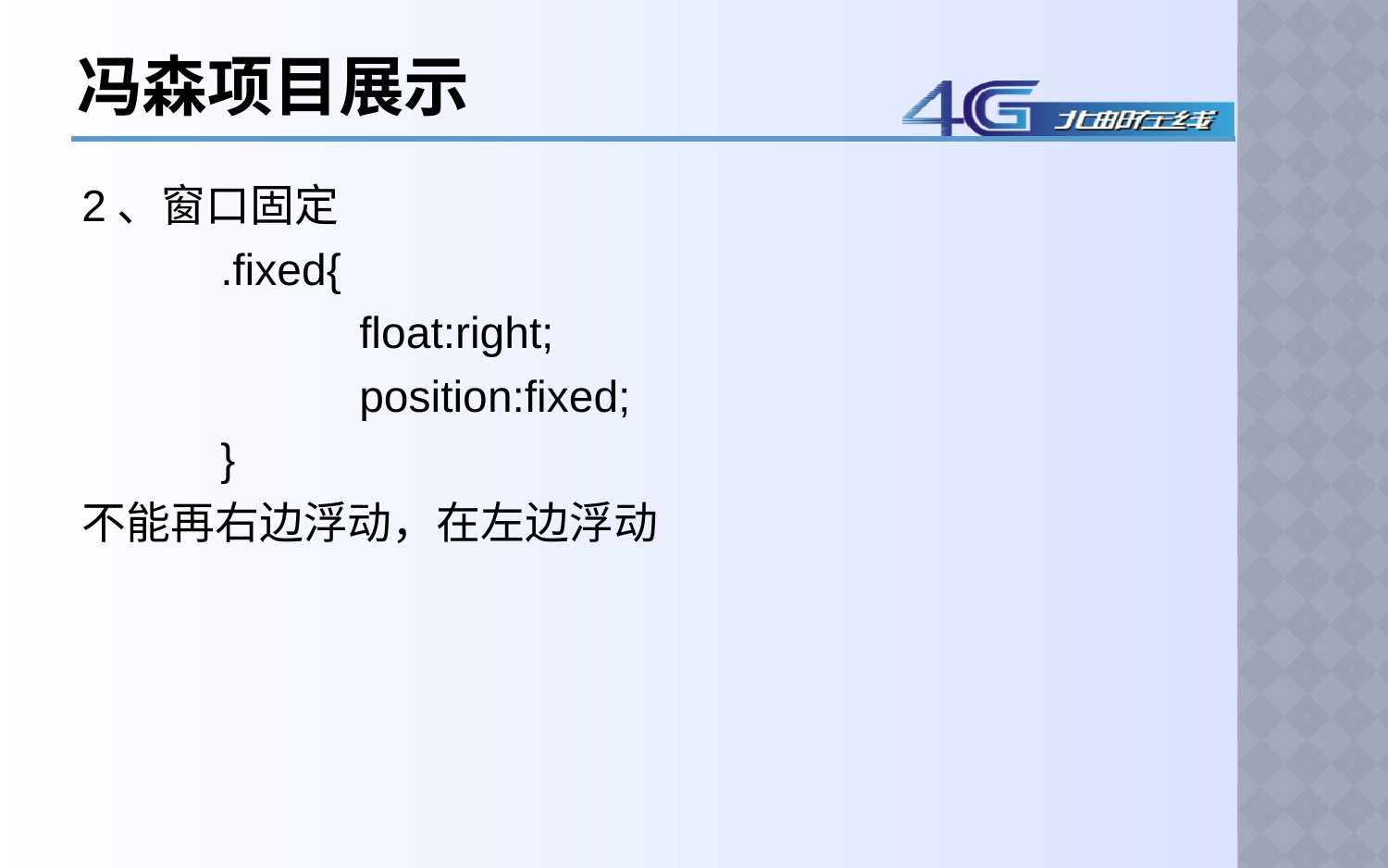

# 冯森项目展示
2、窗口固定
	.fixed{
		float:right;
		position:fixed;
	}
不能再右边浮动，在左边浮动